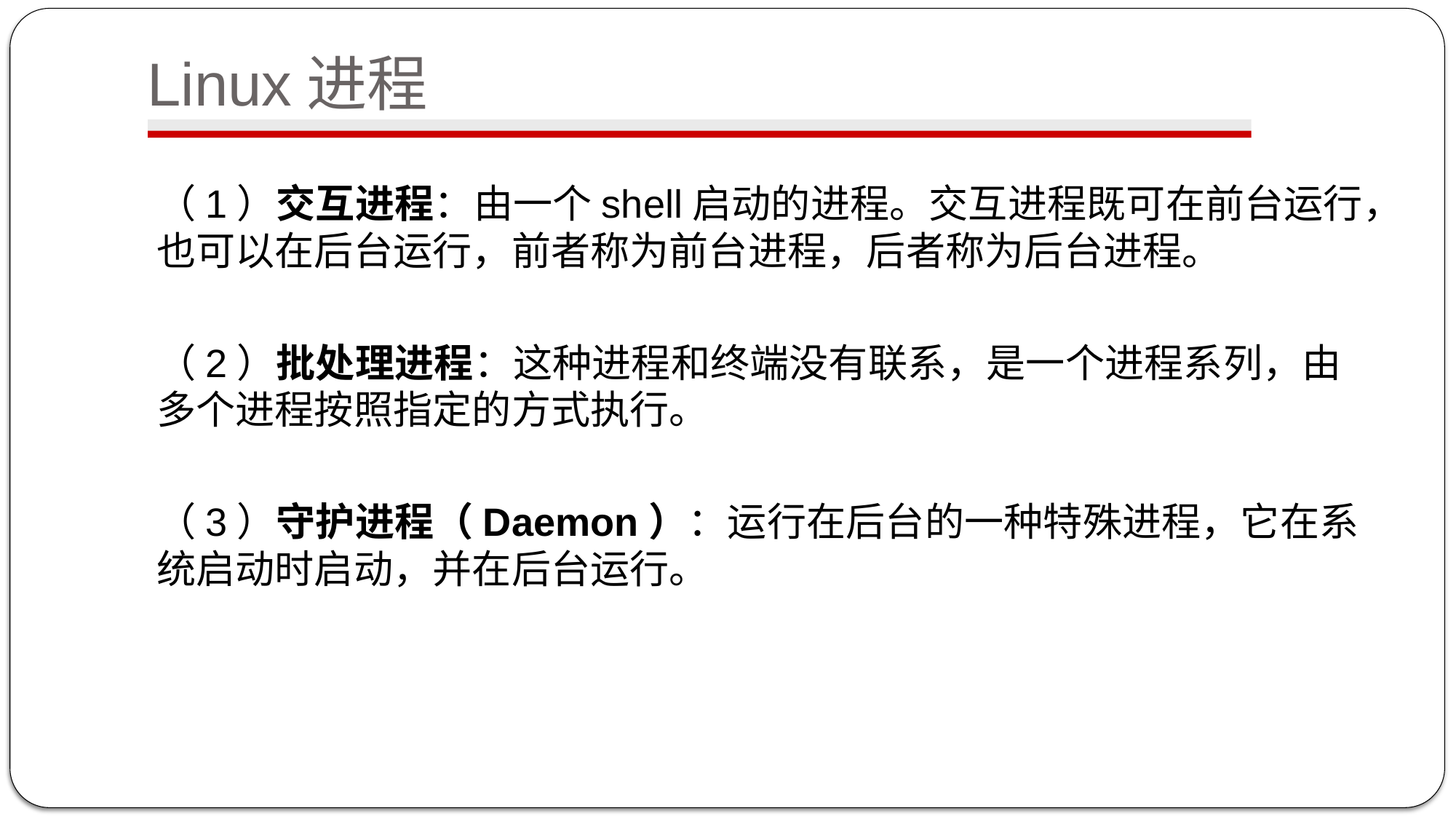

# Linux进程
（1）交互进程：由一个shell启动的进程。交互进程既可在前台运行，也可以在后台运行，前者称为前台进程，后者称为后台进程。

（2）批处理进程：这种进程和终端没有联系，是一个进程系列，由多个进程按照指定的方式执行。

（3）守护进程（Daemon）：运行在后台的一种特殊进程，它在系统启动时启动，并在后台运行。